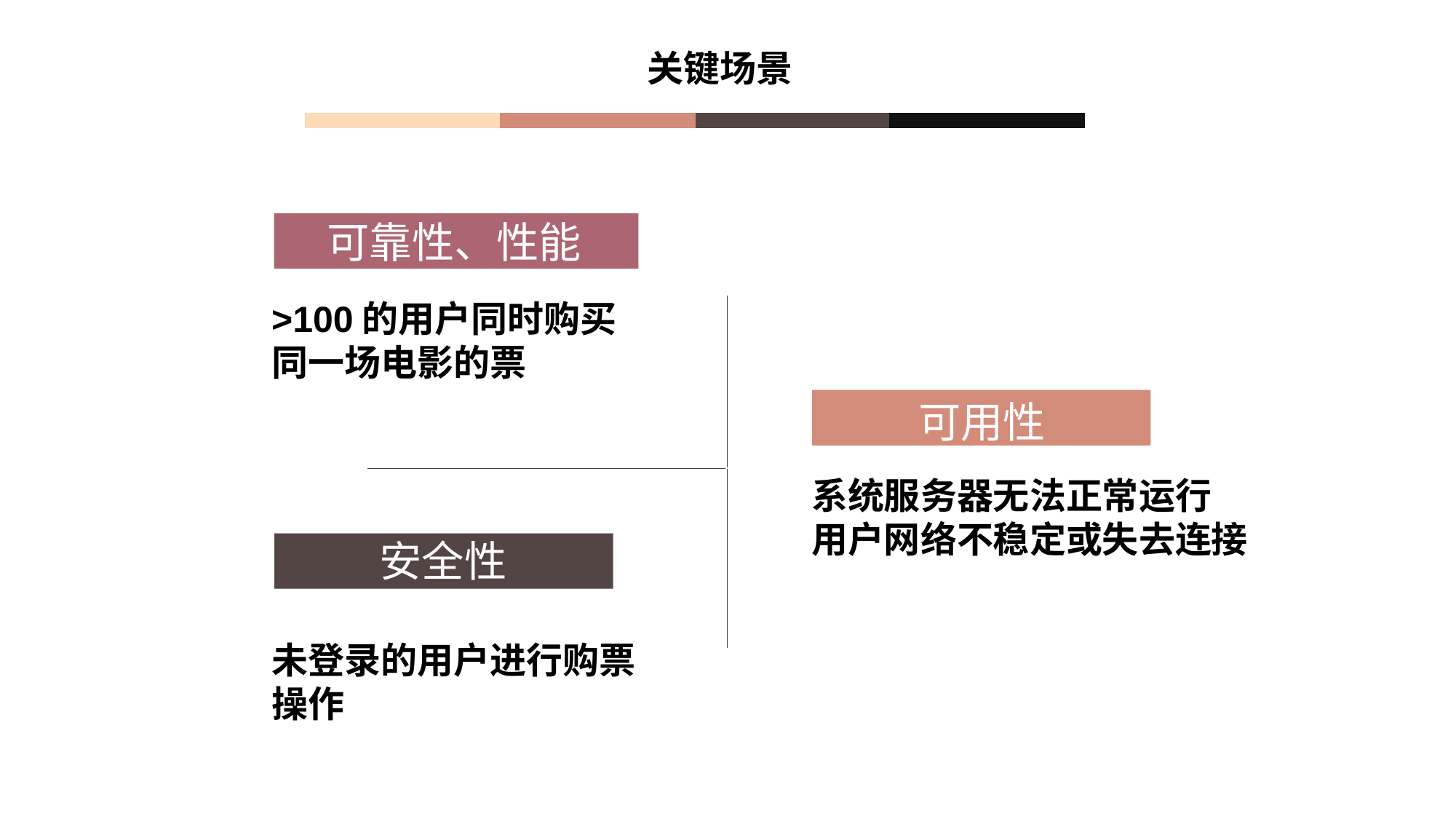

关键场景
可靠性、性能

>100的用户同时购买同一场电影的票

可用性
系统服务器无法正常运行
用户网络不稳定或失去连接
安全性

未登录的用户进行购票操作